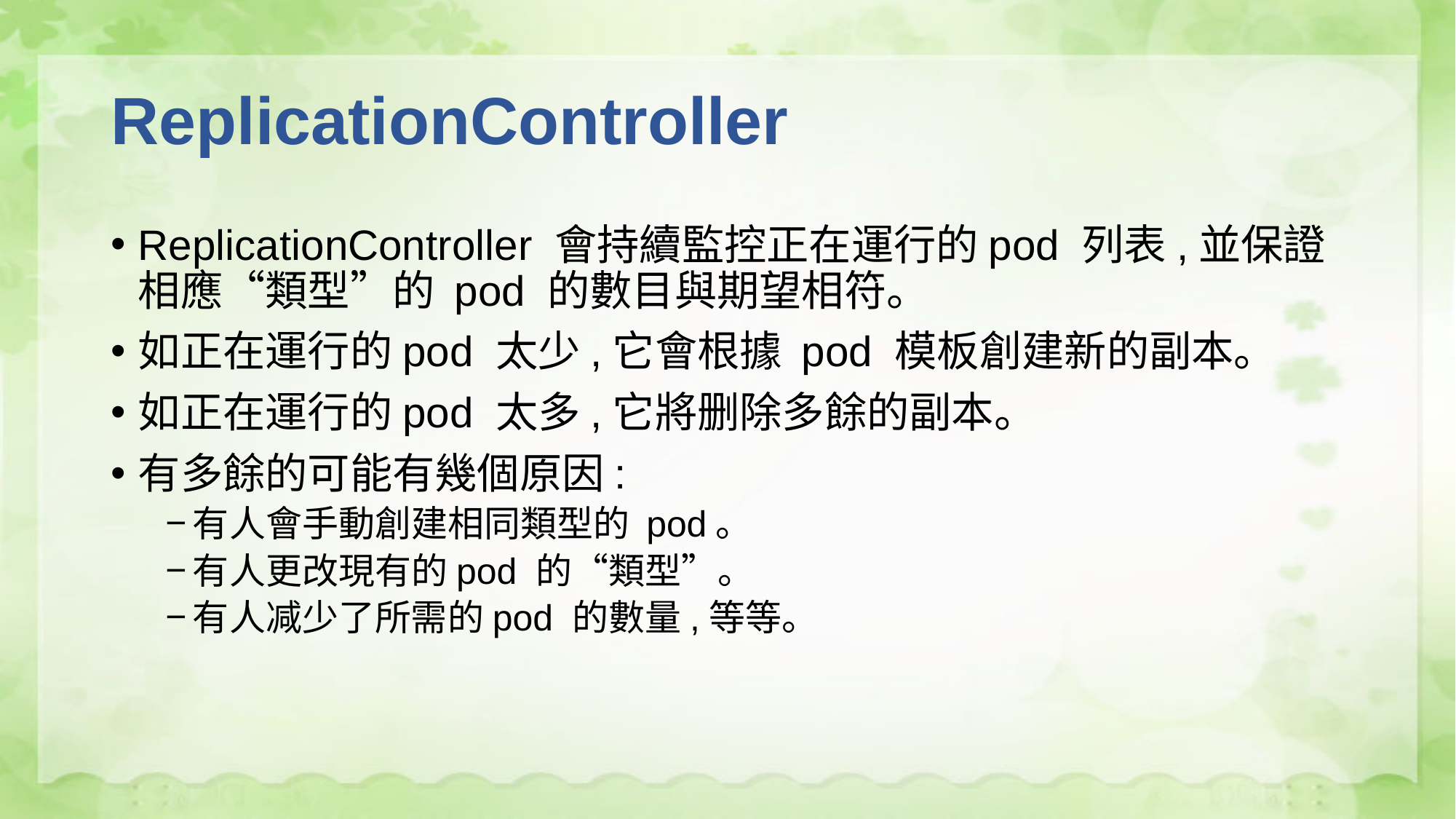

# ReplicationController
ReplicationController 會持續監控正在運行的pod 列表,並保證相應“類型”的 pod 的數目與期望相符。
如正在運行的pod 太少,它會根據 pod 模板創建新的副本。
如正在運行的pod 太多,它將删除多餘的副本。
有多餘的可能有幾個原因:
有人會手動創建相同類型的 pod。
有人更改現有的pod 的“類型”。
有人减少了所需的pod 的數量,等等。